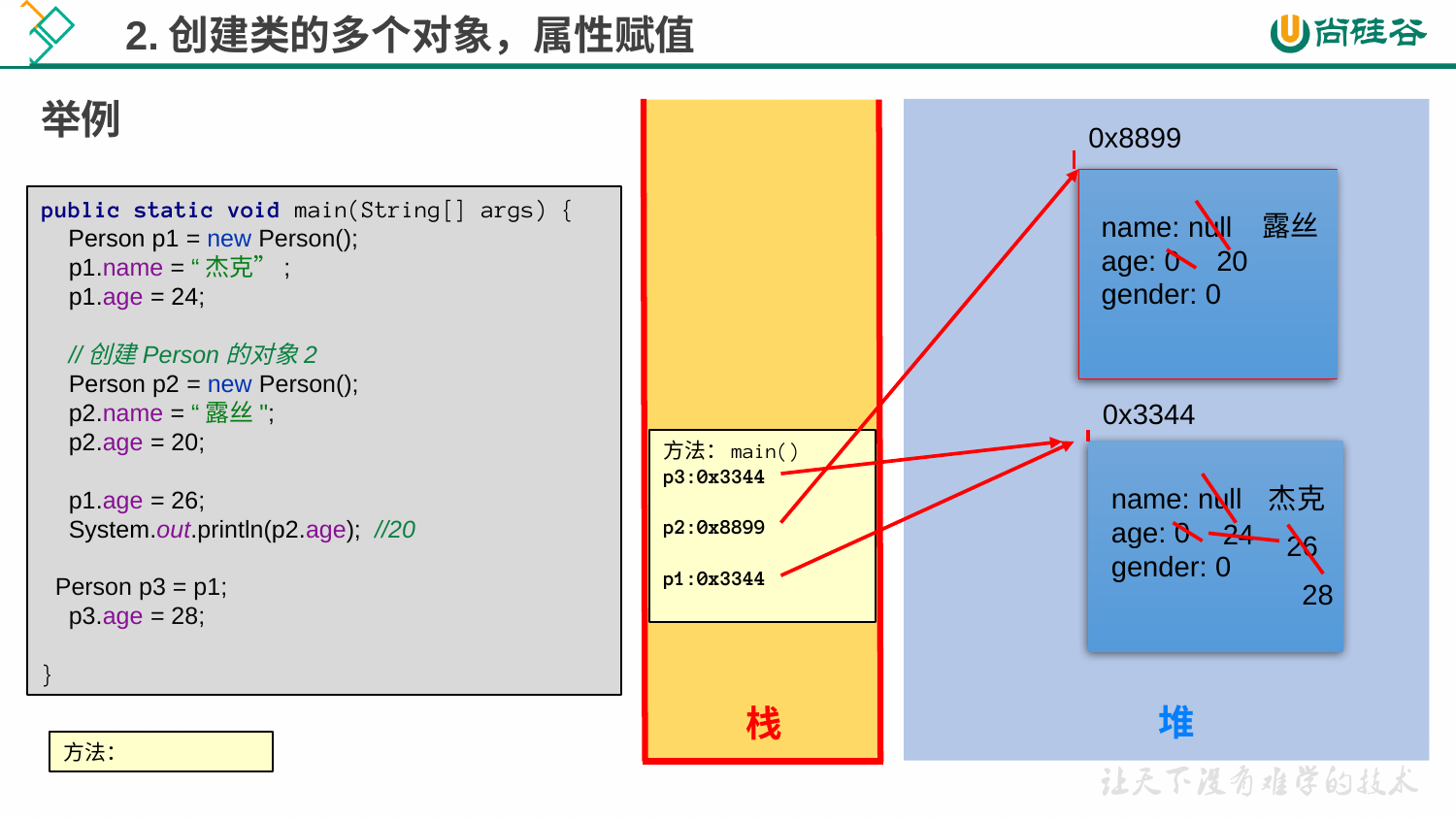

2.创建类的多个对象，属性赋值

举例

栈

堆
0x8899

public static void main(String[] args) {
  Person p1 = new Person();
    p1.name = “杰克”;
    p1.age = 24;
    //创建Person的对象2
    Person p2 = new Person();
    p2.name = “露丝";
    p2.age = 20;
    p1.age = 26;
    System.out.println(p2.age);  //20

  Person p3 = p1;
    p3.age = 28;
}
露丝
name: null
age: 0
gender: 0
20
0x3344
方法：main()
p3:0x3344

p2:0x8899

p1:0x3344

name: null
age: 0
gender: 0
杰克
24
26
28
方法：